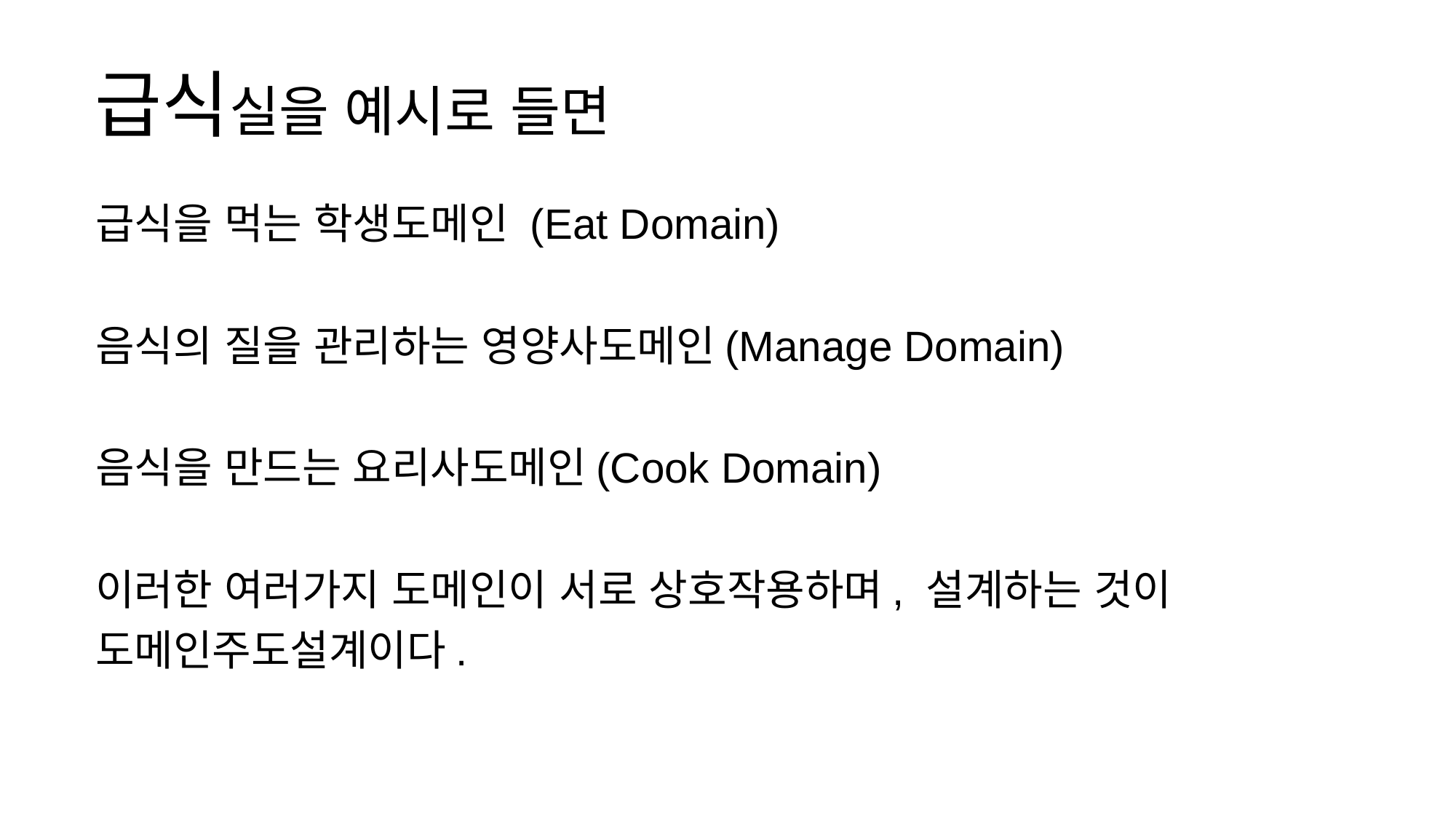

급식실을 예시로 들면
급식을 먹는 학생도메인 (Eat Domain)

음식의 질을 관리하는 영양사도메인(Manage Domain)

음식을 만드는 요리사도메인(Cook Domain)

이러한 여러가지 도메인이 서로 상호작용하며, 설계하는 것이
도메인주도설계이다.